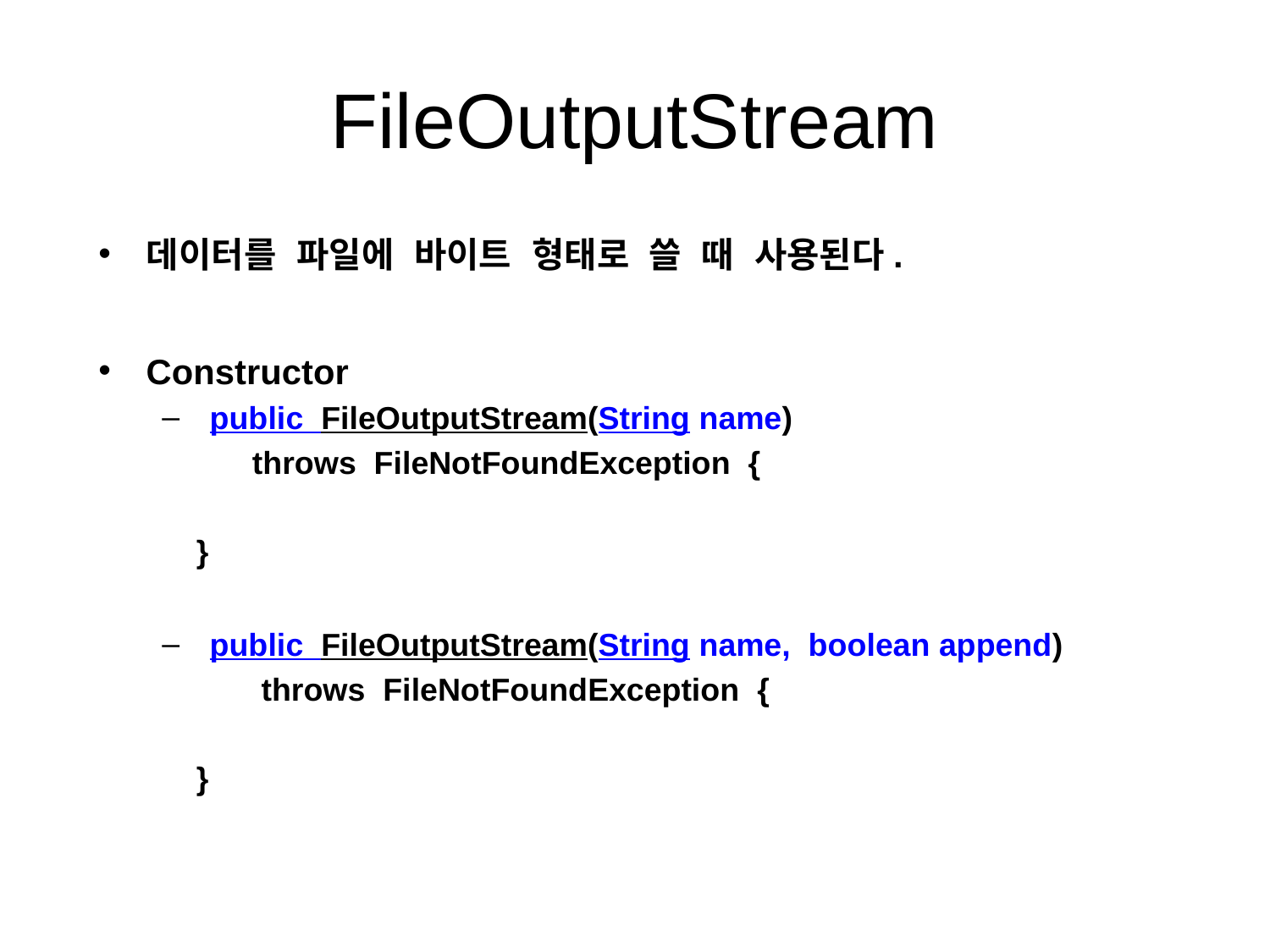

# FileOutputStream
데이터를  파일에  바이트  형태로  쓸  때  사용된다.

Constructor
public  FileOutputStream(String name)
   throws  FileNotFoundException  {

           }

public  FileOutputStream(String name,  boolean append)
    throws  FileNotFoundException  {

           }